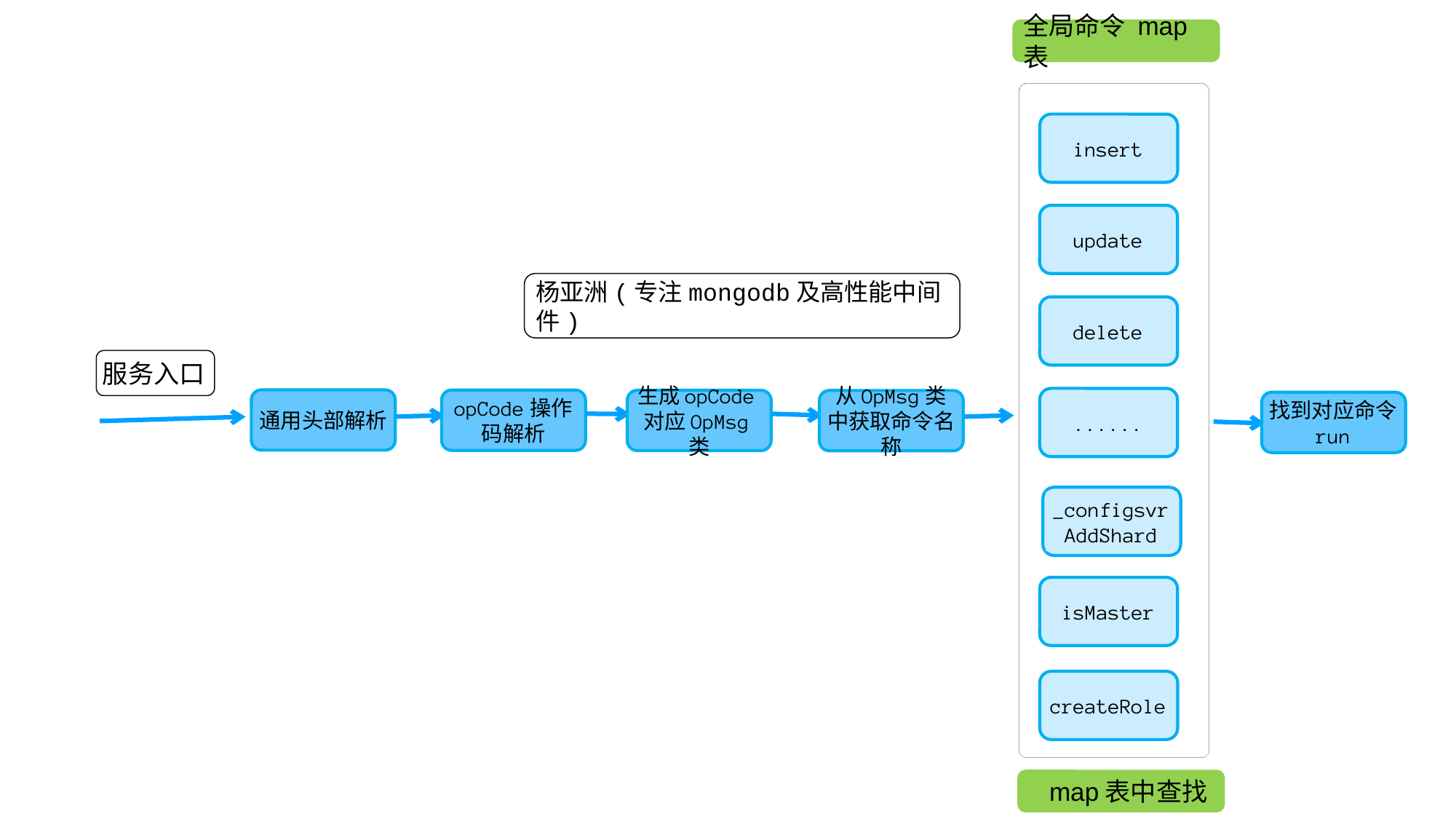

全局命令 map表

insert

update

杨亚洲(专注mongodb及高性能中间件)

delete

服务入口

......

通用头部解析

opCode操作码解析

生成opCode对应OpMsg类

从OpMsg类中获取命令名称

找到对应命令run

_configsvrAddShard

isMaster

createRole

   map表中查找